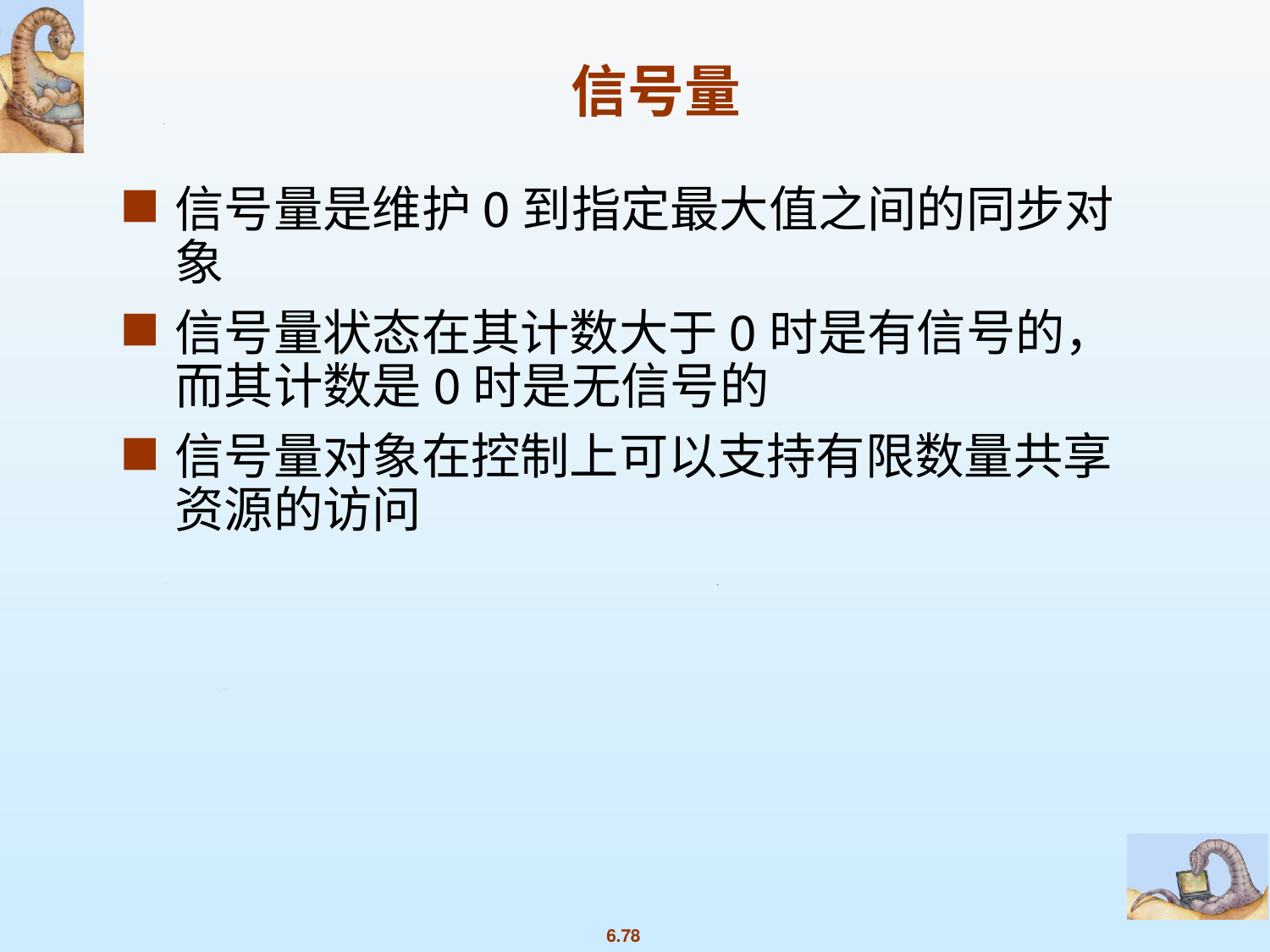

信号量是维护0到指定最大值之间的同步对象
信号量状态在其计数大于0时是有信号的，而其计数是0时是无信号的
信号量对象在控制上可以支持有限数量共享资源的访问

信号量